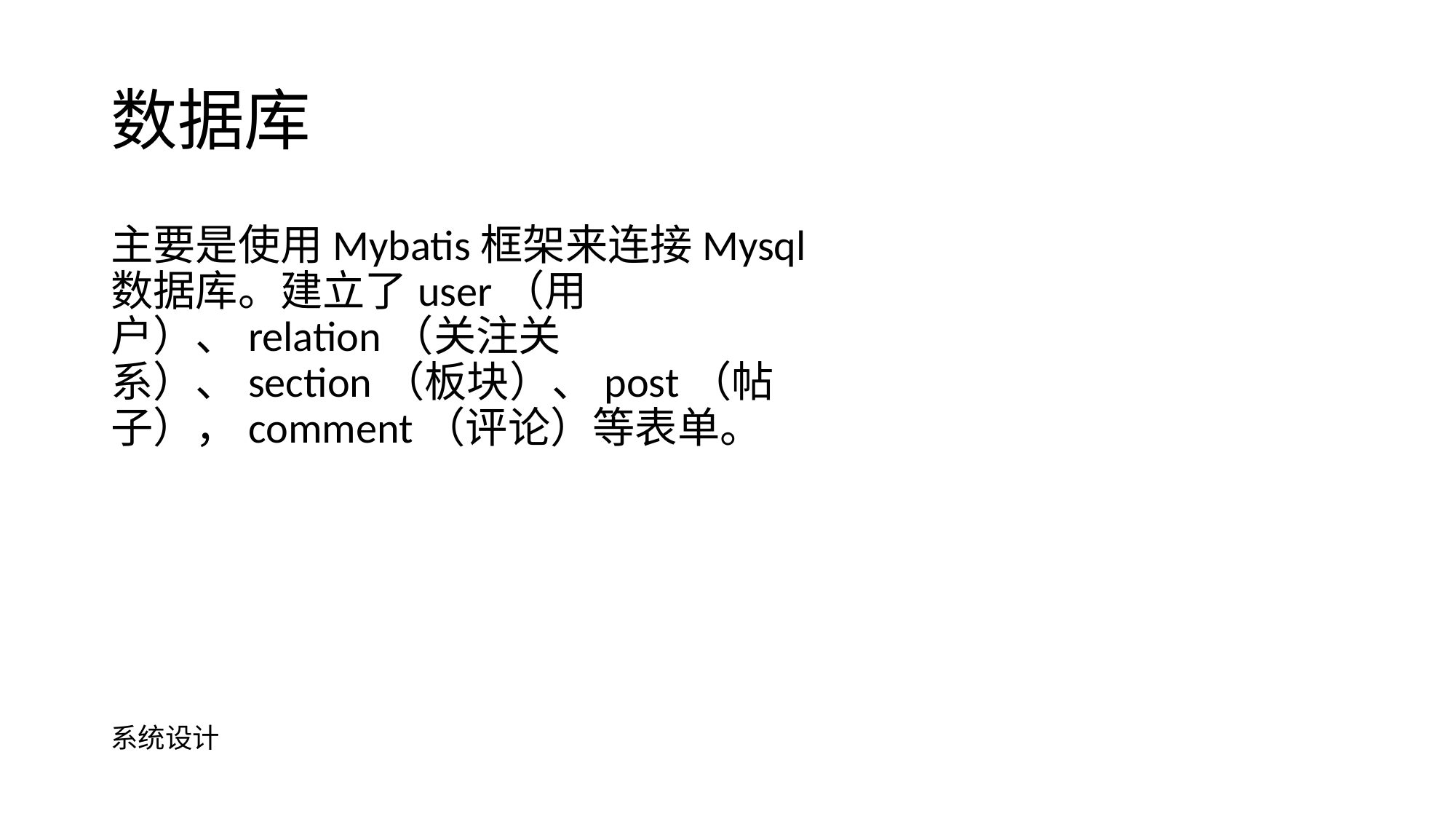

# 数据库
主要是使用Mybatis框架来连接Mysql数据库。建立了user（用户）、relation（关注关系）、section（板块）、post（帖子），comment（评论）等表单。
系统设计
9